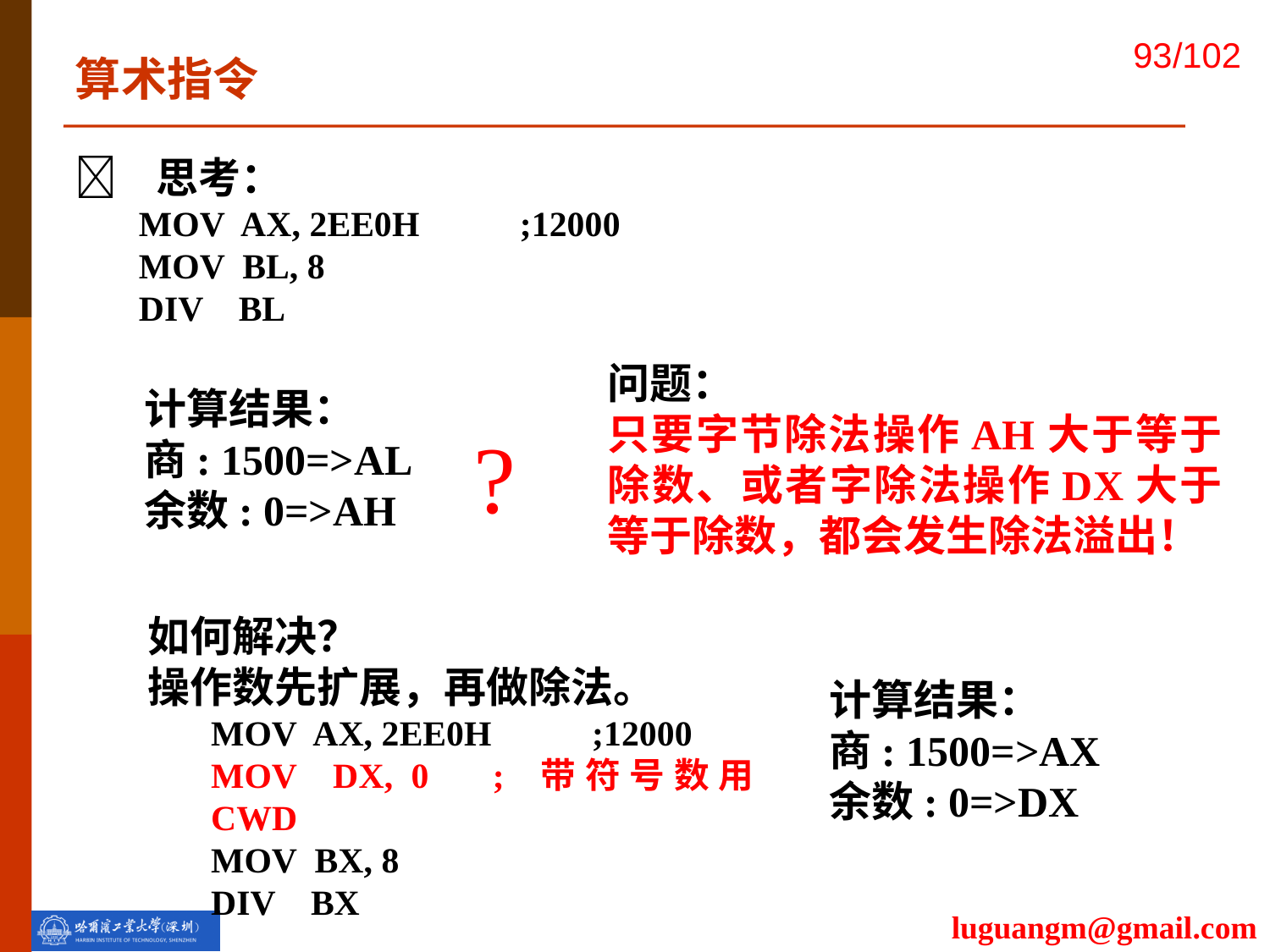

算术指令
•   思考：
MOV  AX, 2EE0H	;12000
MOV  BL, 8
DIV    BL
问题：
只要字节除法操作AH大于等于除数、或者字除法操作DX大于等于除数，都会发生除法溢出！
计算结果：
商: 1500=>AL
余数: 0=>AH
?
如何解决？
操作数先扩展，再做除法。
MOV  AX, 2EE0H	;12000
MOV  DX, 0	; 带符号数用CWD
MOV  BX, 8
DIV    BX
计算结果：
商: 1500=>AX
余数: 0=>DX